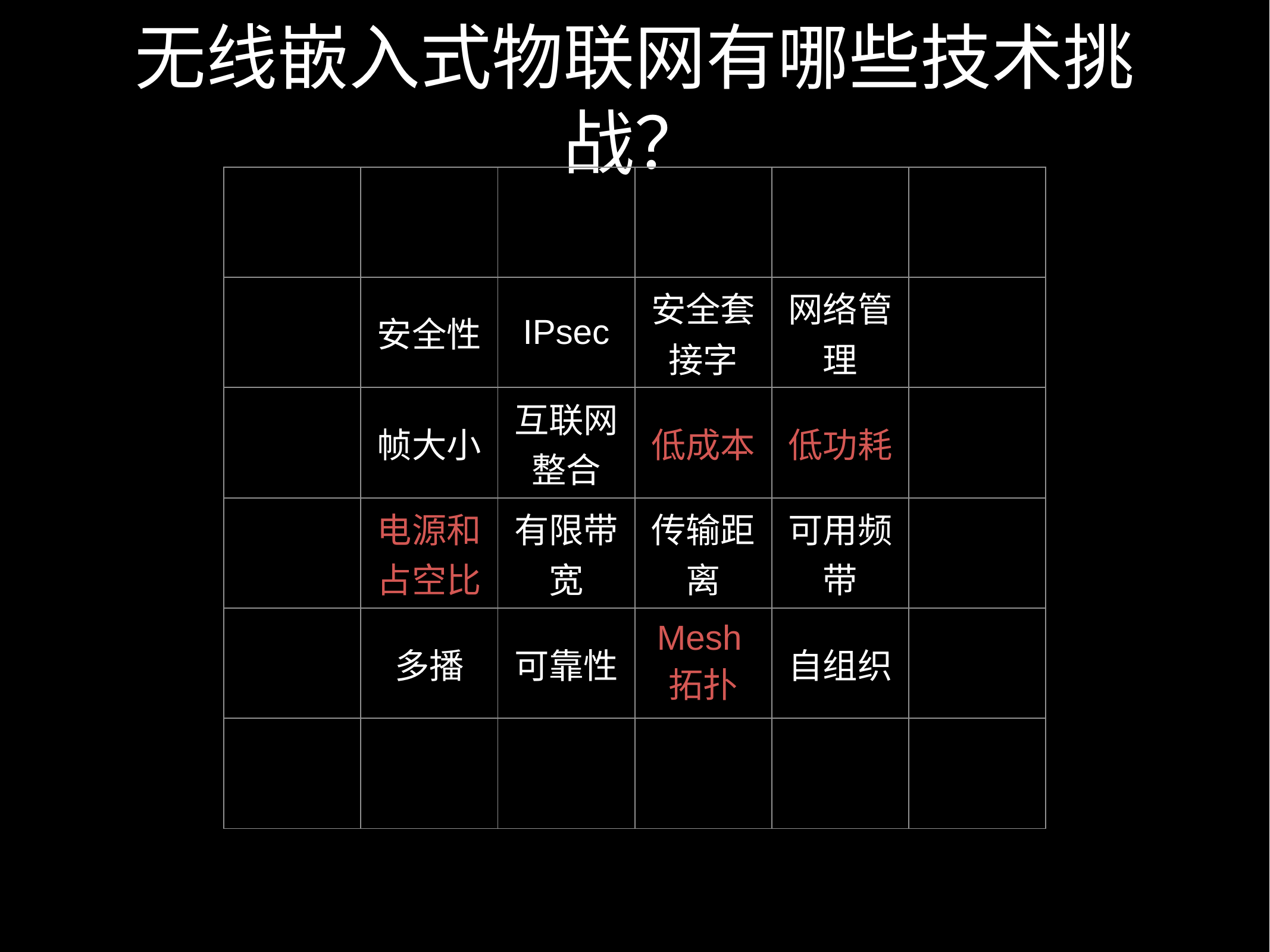

# 无线嵌入式物联网有哪些技术挑战？
|  |  |  |  |  |  |
| --- | --- | --- | --- | --- | --- |
|  | 安全性 | IPsec | 安全 套接字 | 网络 管理 |  |
|  | 帧大小 | 互联网 整合 | 低成本 | 低功耗 |  |
|  | 电源和占空比 | 有限 带宽 | 传输 距离 | 可用 频带 |  |
|  | 多播 | 可靠性 | Mesh 拓扑 | 自组织 |  |
|  |  |  |  |  |  |